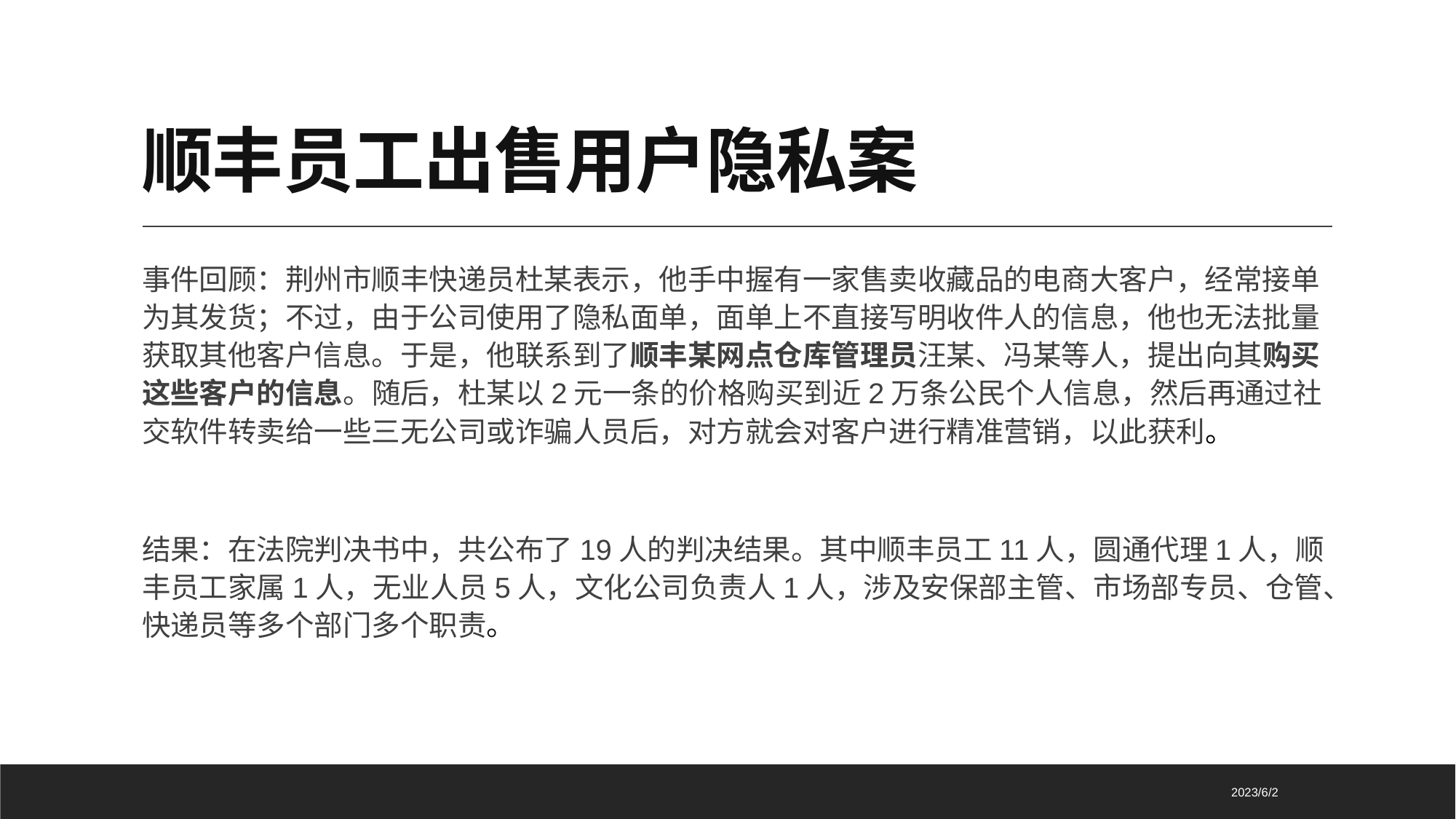

# 顺丰员工出售用户隐私案
事件回顾：荆州市顺丰快递员杜某表示，他手中握有一家售卖收藏品的电商大客户，经常接单为其发货；不过，由于公司使用了隐私面单，面单上不直接写明收件人的信息，他也无法批量获取其他客户信息。于是，他联系到了顺丰某网点仓库管理员汪某、冯某等人，提出向其购买这些客户的信息。随后，杜某以2元一条的价格购买到近2万条公民个人信息，然后再通过社交软件转卖给一些三无公司或诈骗人员后，对方就会对客户进行精准营销，以此获利。

结果：在法院判决书中，共公布了19人的判决结果。其中顺丰员工11人，圆通代理1人，顺丰员工家属1人，无业人员5人，文化公司负责人1人，涉及安保部主管、市场部专员、仓管、快递员等多个部门多个职责。

2023/6/2